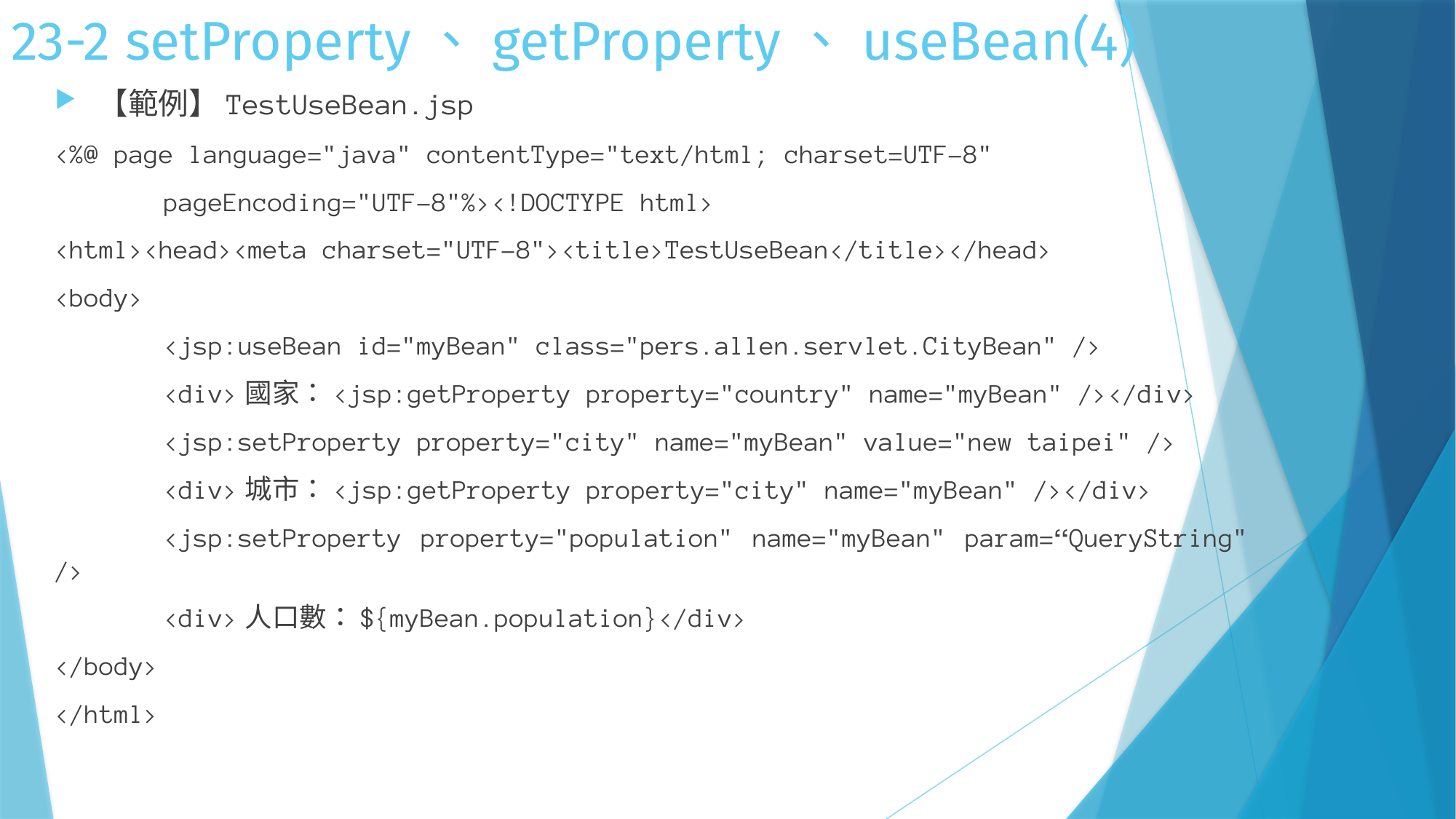

# 23-2 setProperty、getProperty、useBean(4)
【範例】TestUseBean.jsp
<%@ page language="java" contentType="text/html; charset=UTF-8"
	pageEncoding="UTF-8"%><!DOCTYPE html>
<html><head><meta charset="UTF-8"><title>TestUseBean</title></head>
<body>
	<jsp:useBean id="myBean" class="pers.allen.servlet.CityBean" />
	<div>國家：<jsp:getProperty property="country" name="myBean" /></div>
	<jsp:setProperty property="city" name="myBean" value="new taipei" />
	<div>城市：<jsp:getProperty property="city" name="myBean" /></div>
	<jsp:setProperty property="population" name="myBean" param=“QueryString" />
	<div>人口數：${myBean.population}</div>
</body>
</html>